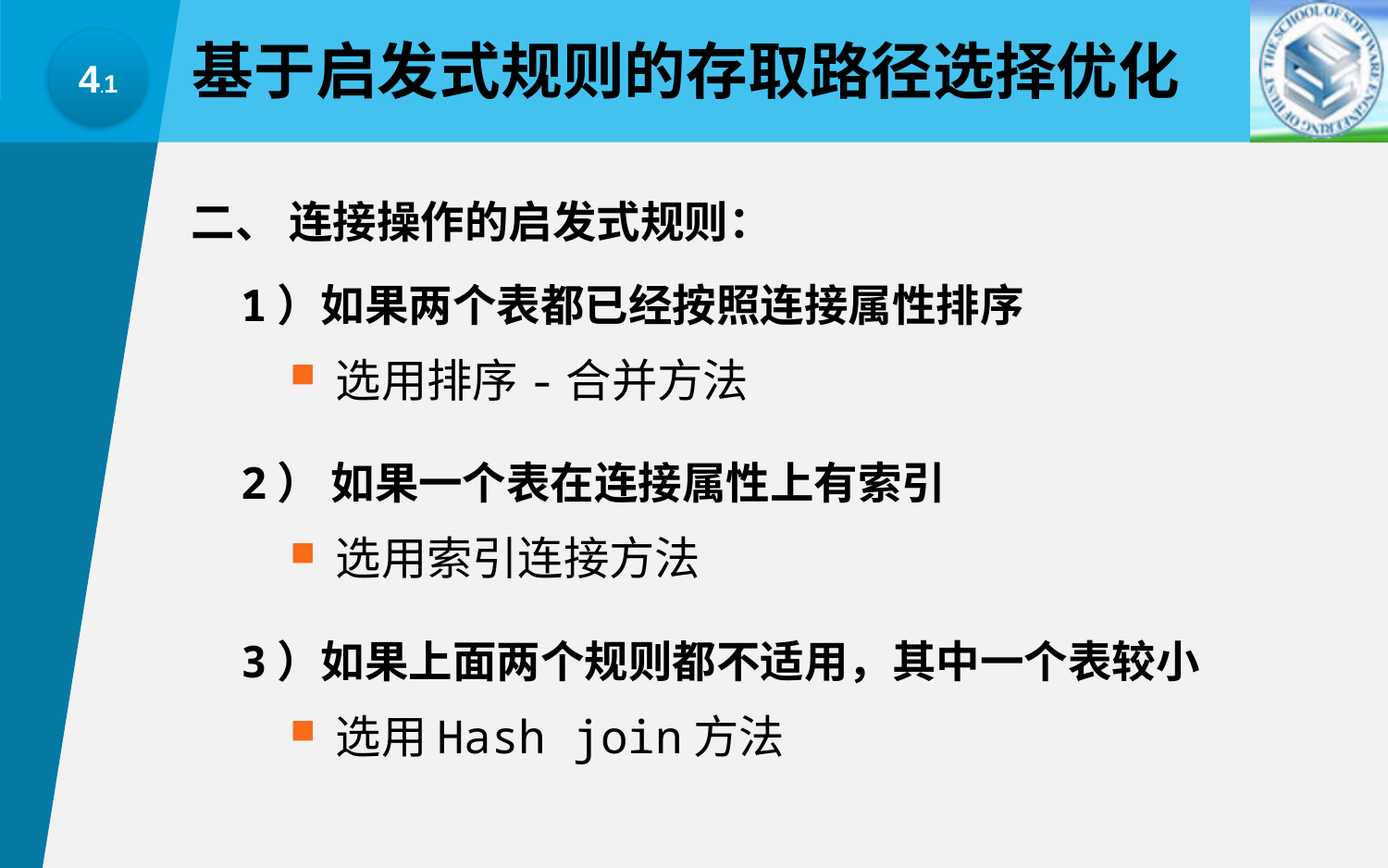

基于启发式规则的存取路径选择优化
4.1
二、 连接操作的启发式规则：
	1）如果两个表都已经按照连接属性排序
 选用排序-合并方法
	2） 如果一个表在连接属性上有索引
 选用索引连接方法
	3）如果上面两个规则都不适用，其中一个表较小
 选用Hash join方法